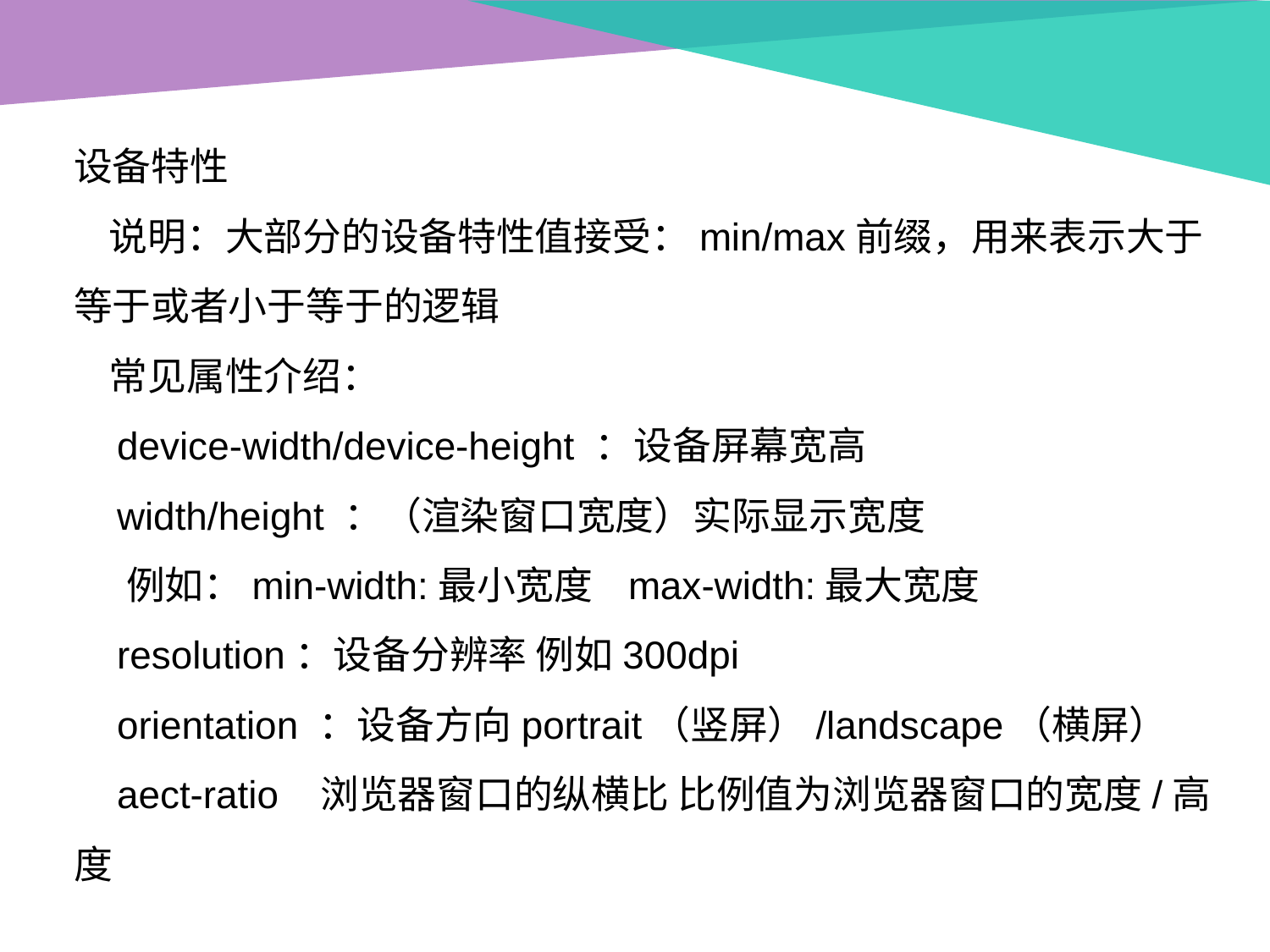

设备特性
   说明：大部分的设备特性值接受：min/max前缀，用来表示大于等于或者小于等于的逻辑
   常见属性介绍：
    device-width/device-height ：设备屏幕宽高
    width/height ：（渲染窗口宽度）实际显示宽度
     例如：min-width:最小宽度   max-width:最大宽度
    resolution：设备分辨率 例如300dpi
    orientation ：设备方向portrait（竖屏）/landscape（横屏）
    aect-ratio   浏览器窗口的纵横比 比例值为浏览器窗口的宽度/高度